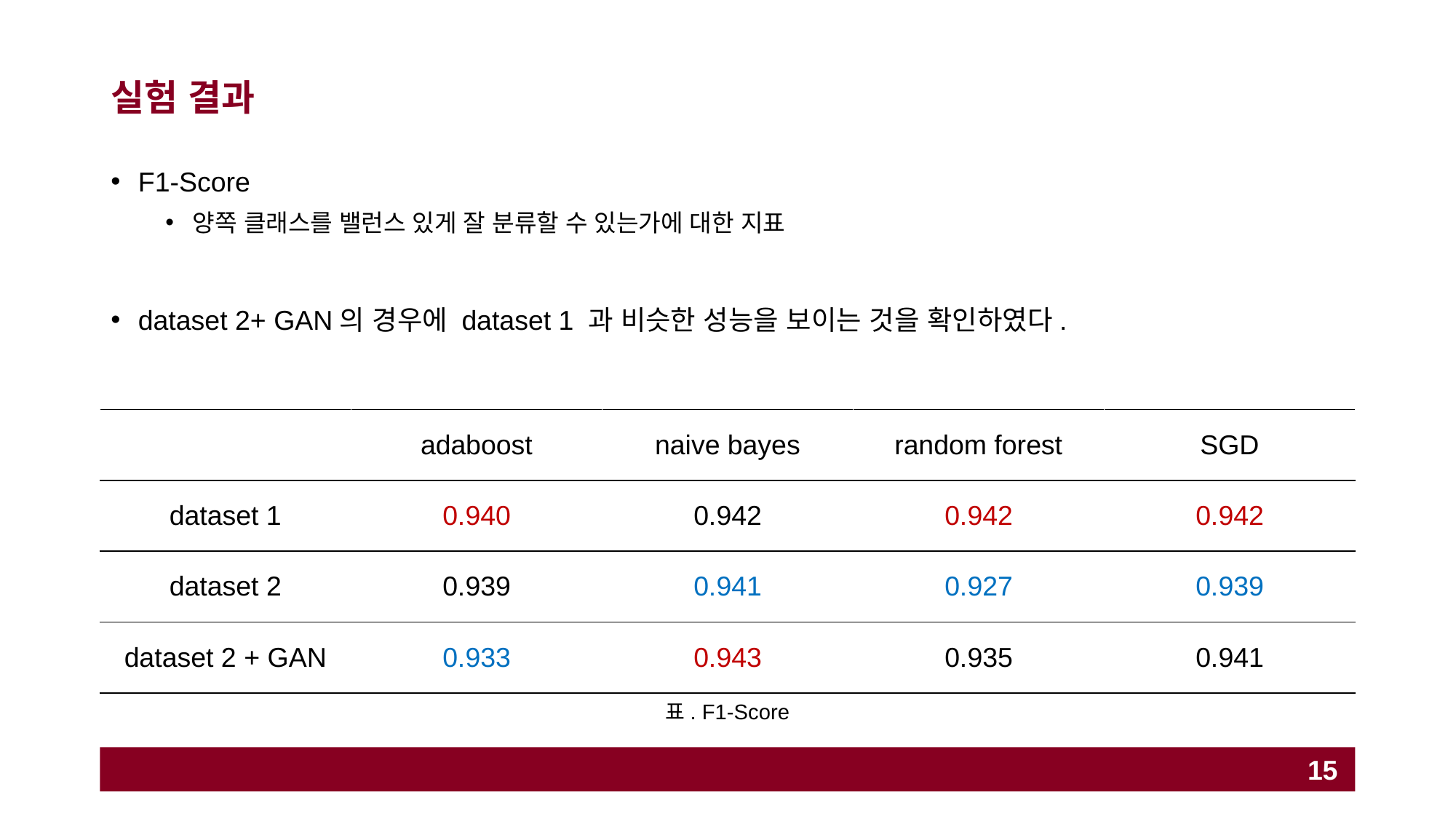

# 실험 결과
F1-Score
양쪽 클래스를 밸런스 있게 잘 분류할 수 있는가에 대한 지표

dataset 2+ GAN의 경우에 dataset 1 과 비슷한 성능을 보이는 것을 확인하였다.

|  | adaboost | naive bayes | random forest | SGD |
| --- | --- | --- | --- | --- |
| dataset 1 | 0.940 | 0.942 | 0.942 | 0.942 |
| dataset 2 | 0.939 | 0.941 | 0.927 | 0.939 |
| dataset 2 + GAN | 0.933 | 0.943 | 0.935 | 0.941 |
표. F1-Score